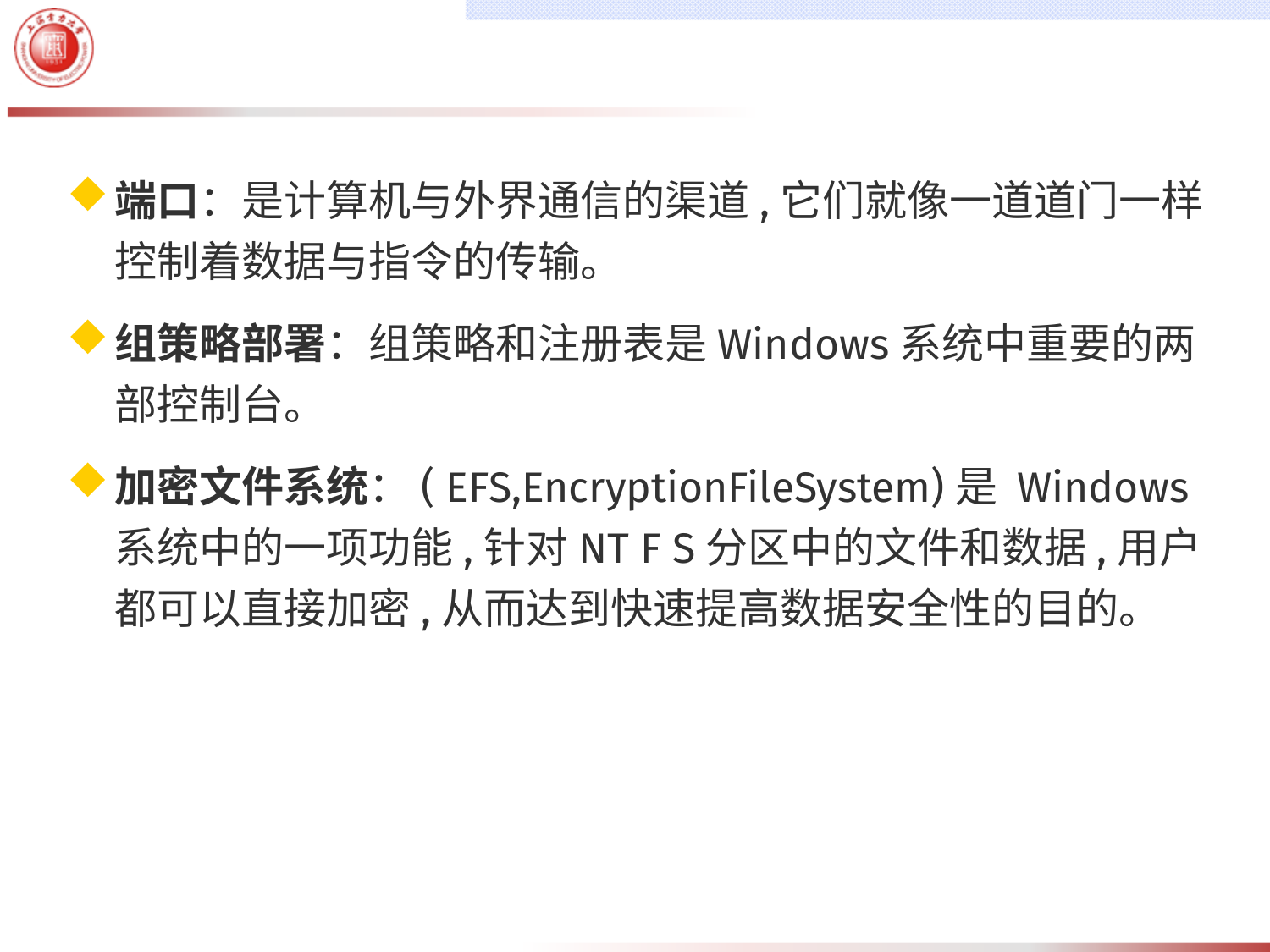

端口：是计算机与外界通信的渠道,它们就像一道道门一样控制着数据与指令的传输。
组策略部署：组策略和注册表是Windows系统中重要的两部控制台。
加密文件系统：( EFS,EncryptionFileSystem)是 Windows系统中的一项功能,针对NT F S分区中的文件和数据,用户都可以直接加密,从而达到快速提高数据安全性的目的。